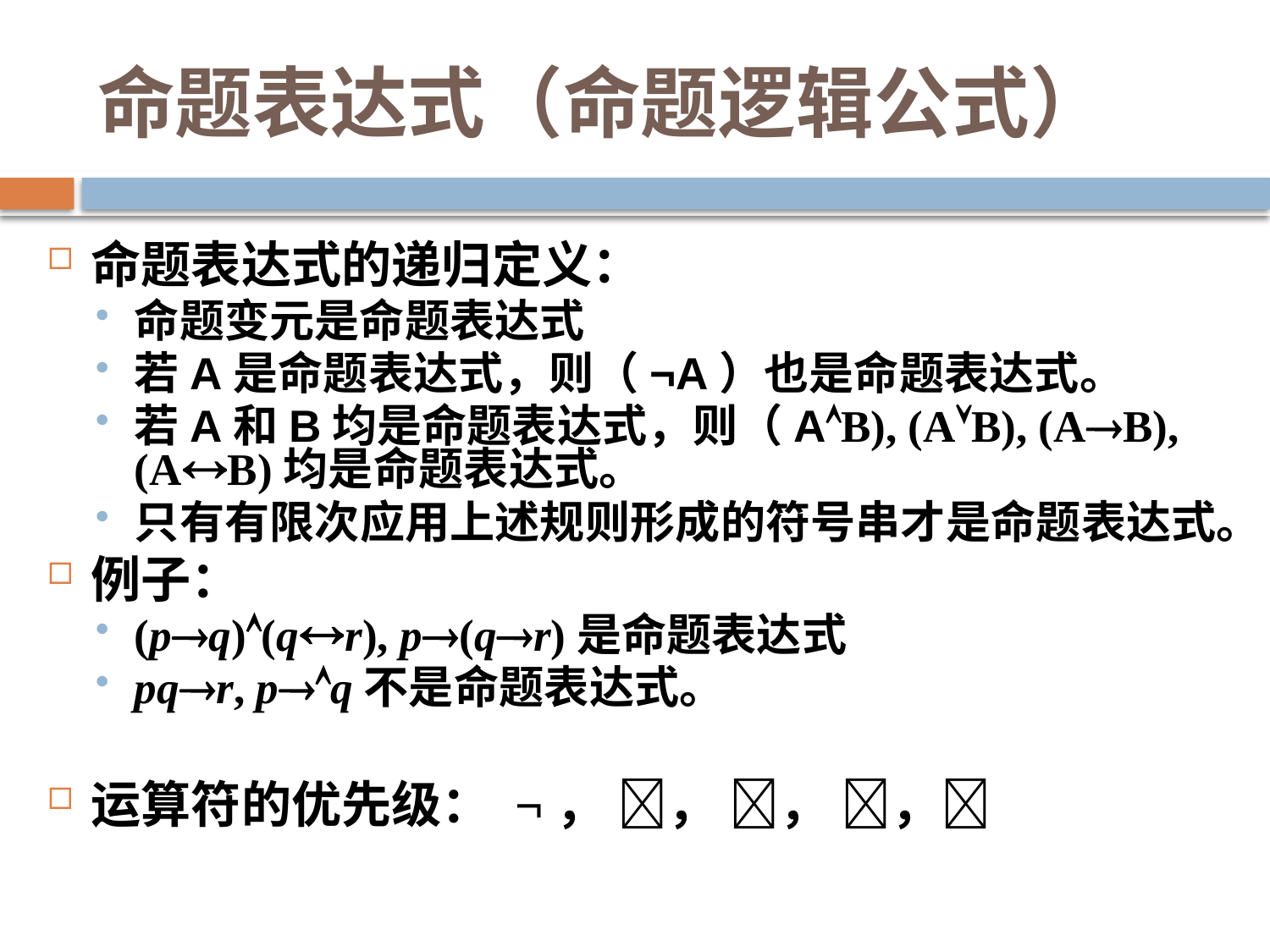

# 命题表达式（命题逻辑公式）
命题表达式的递归定义：
命题变元是命题表达式
若A是命题表达式，则（¬A）也是命题表达式。
若A和B均是命题表达式，则（A∧B), (A∨B), (A→B), (A↔B)均是命题表达式。
只有有限次应用上述规则形成的符号串才是命题表达式。
例子：
(p→q)∧(q↔r), p→(q→r)是命题表达式
pq→r, p→∧q不是命题表达式。

运算符的优先级： ¬， ∧， ∨， →，↔